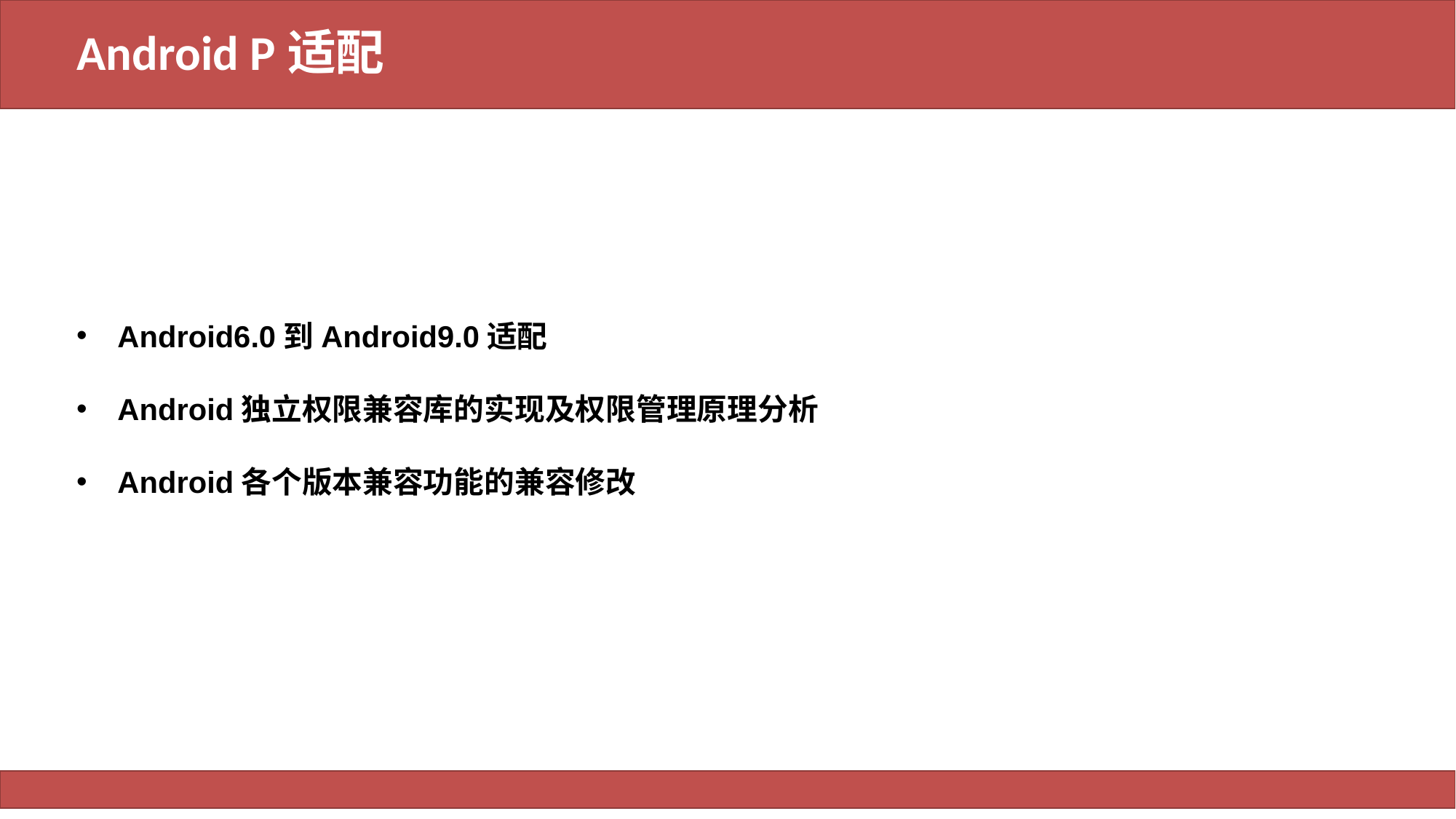

# Android P适配
Android6.0到Android9.0适配
Android独立权限兼容库的实现及权限管理原理分析
Android各个版本兼容功能的兼容修改